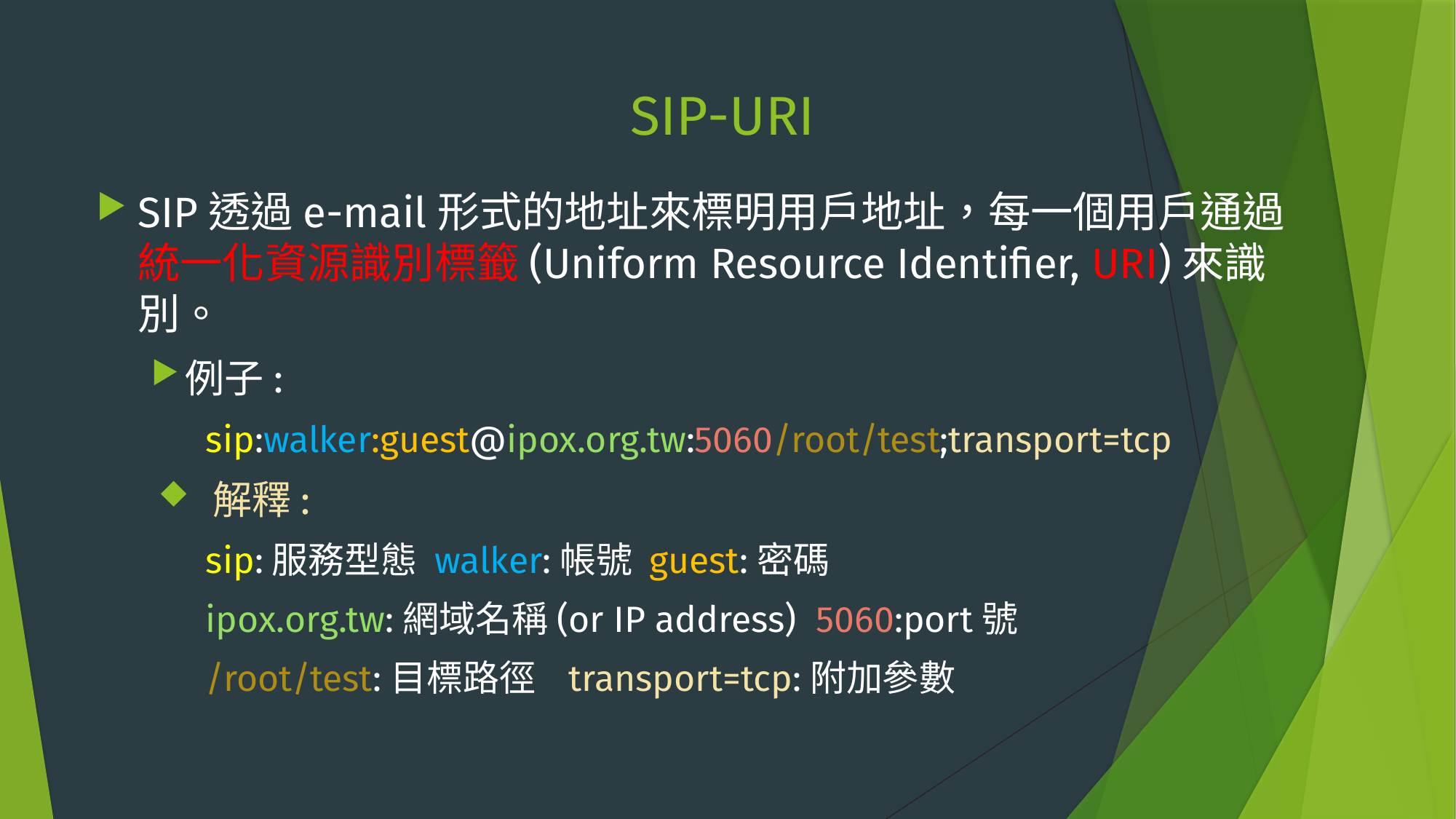

# SIP-URI
SIP透過e-mail形式的地址來標明用戶地址，每一個用戶通過統一化資源識別標籤(Uniform Resource Identifier, URI)來識別。
例子:
sip:walker:guest@ipox.org.tw:5060/root/test;transport=tcp
解釋:
sip:服務型態 walker:帳號 guest:密碼
ipox.org.tw:網域名稱(or IP address)  5060:port號
/root/test:目標路徑   transport=tcp:附加參數